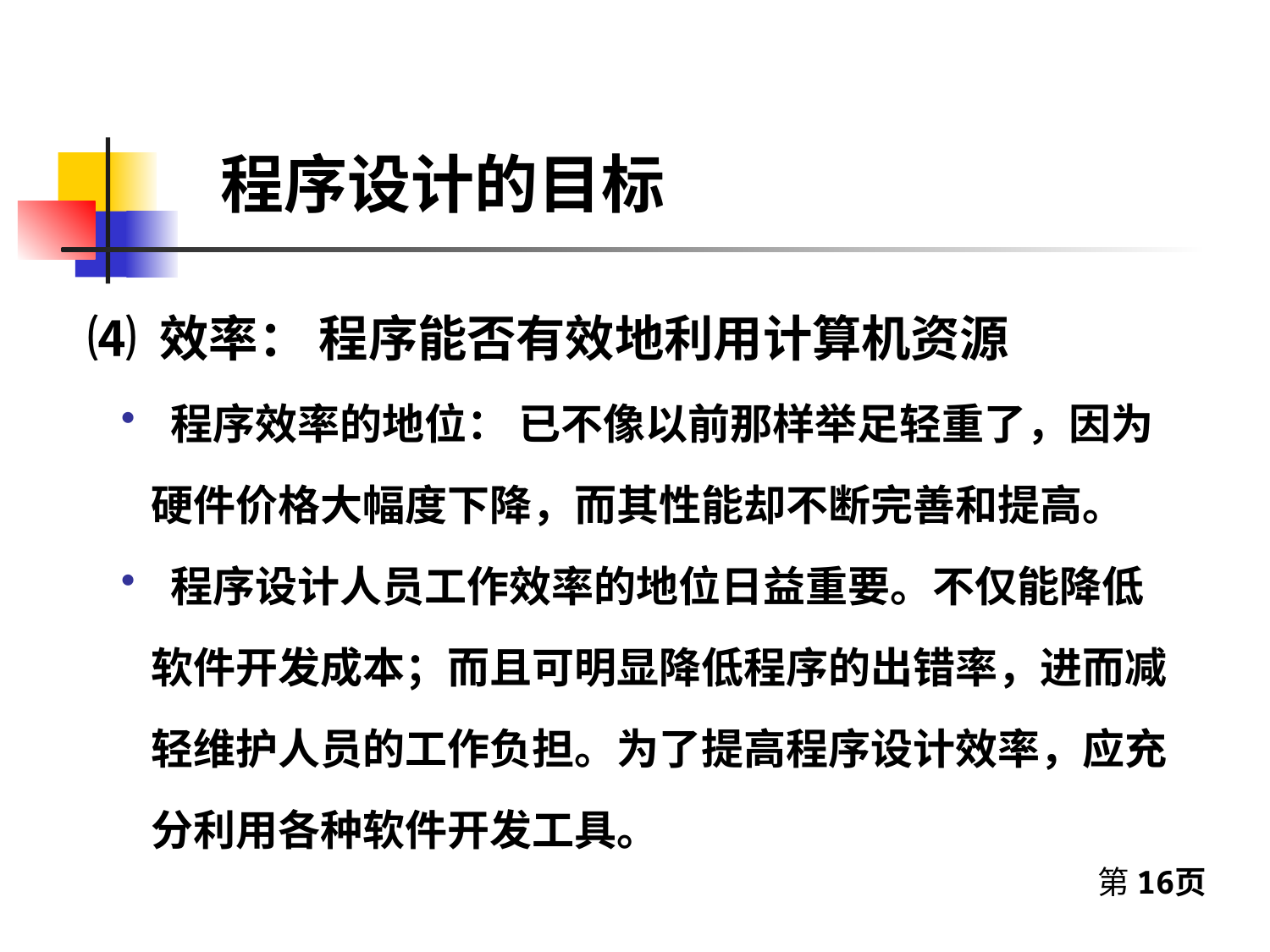

程序设计的目标
⑷ 效率： 程序能否有效地利用计算机资源
 程序效率的地位： 已不像以前那样举足轻重了，因为硬件价格大幅度下降，而其性能却不断完善和提高。
 程序设计人员工作效率的地位日益重要。不仅能降低软件开发成本；而且可明显降低程序的出错率，进而减轻维护人员的工作负担。为了提高程序设计效率，应充分利用各种软件开发工具。